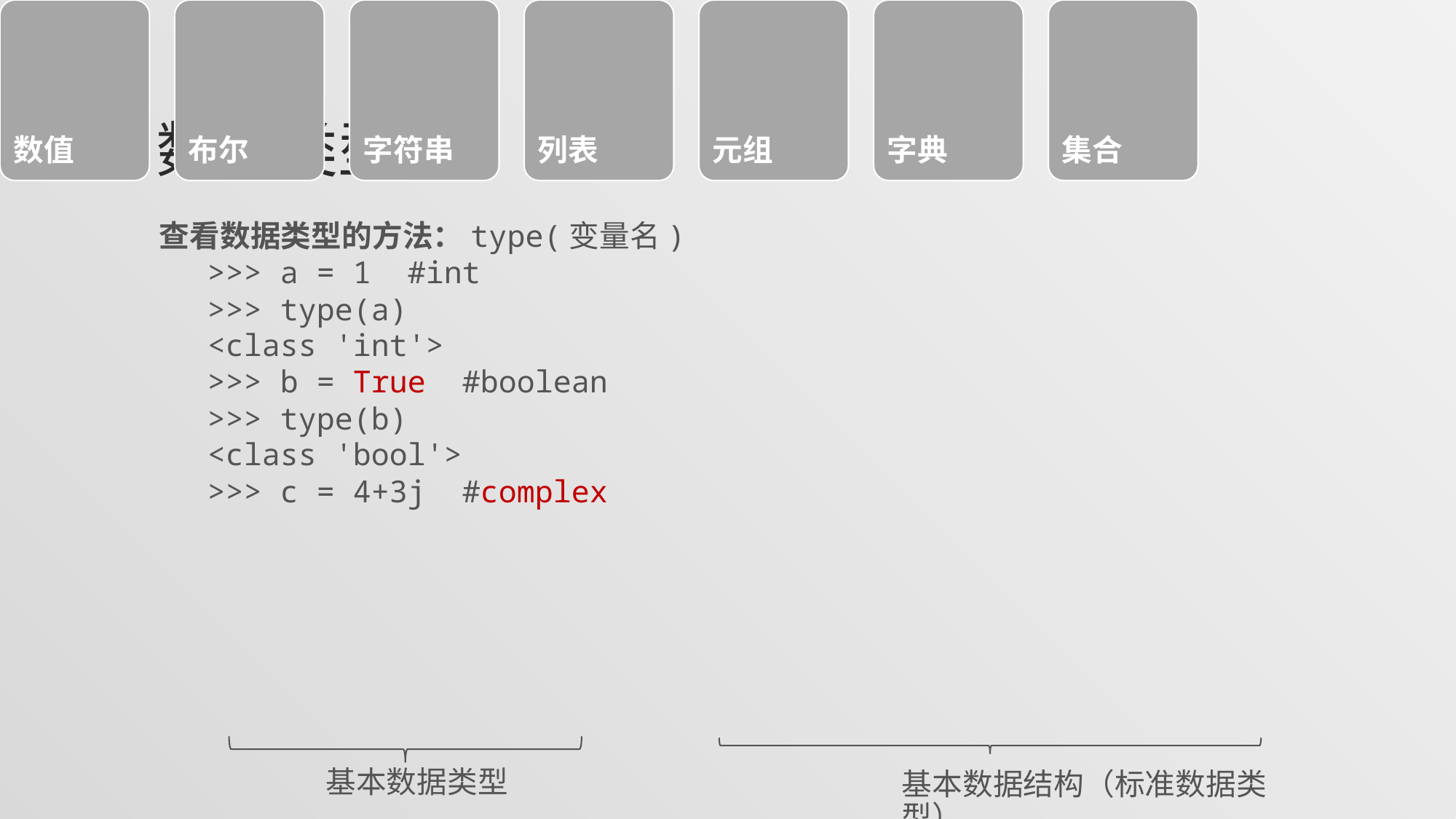

# 数据类型
查看数据类型的方法：type(变量名)
>>> a = 1  #int
>>> type(a)
<class 'int'>
>>> b = True  #boolean
>>> type(b)
<class 'bool'>
>>> c = 4+3j  #complex

数值
布尔
字符串
列表
元组
字典
集合

基本数据类型
基本数据结构（标准数据类型）